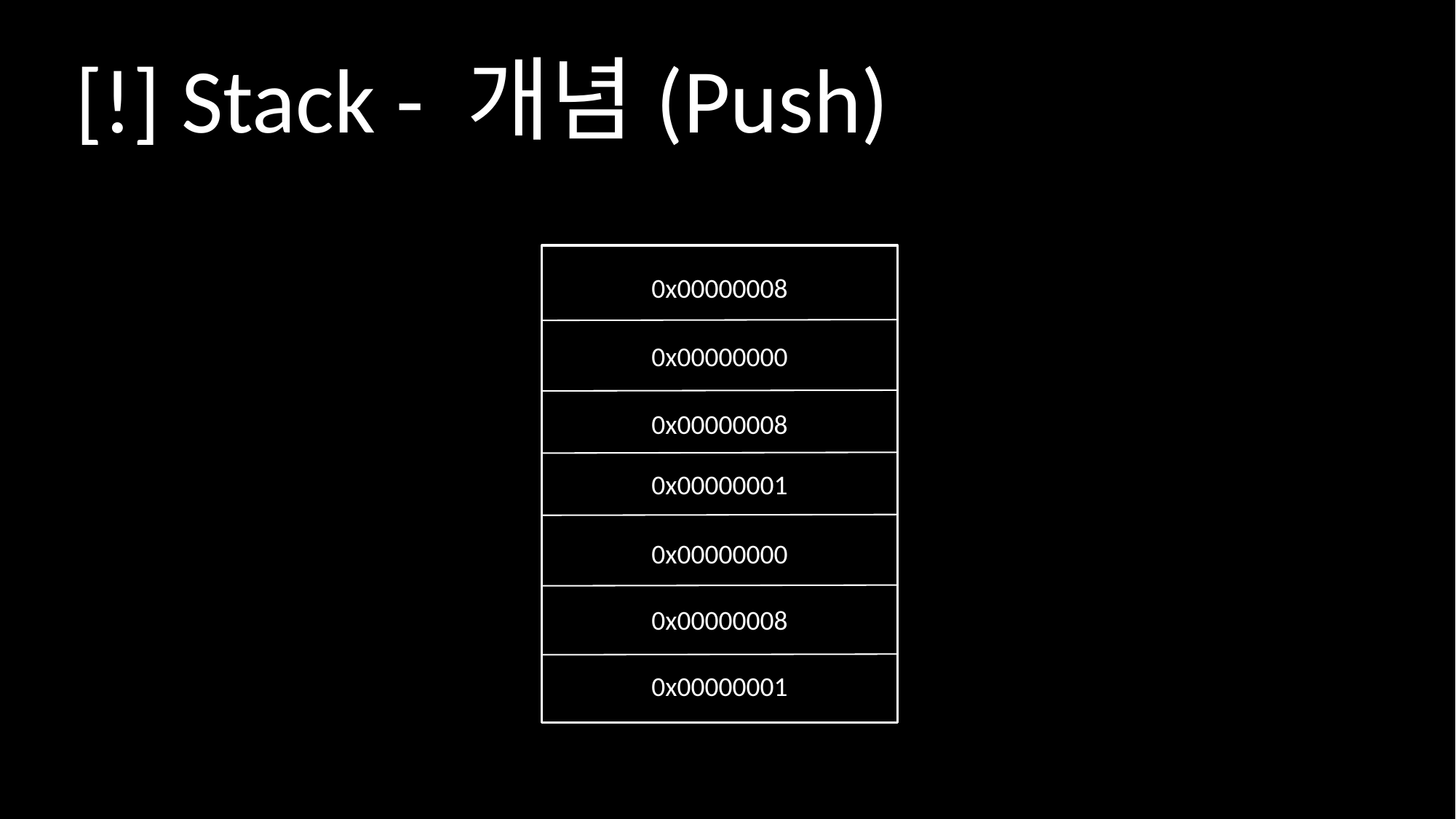

[!] Stack - 개념(Push)

0x00000008
0x00000000
0x00000008
0x00000001
0x00000000
0x00000008
0x00000001